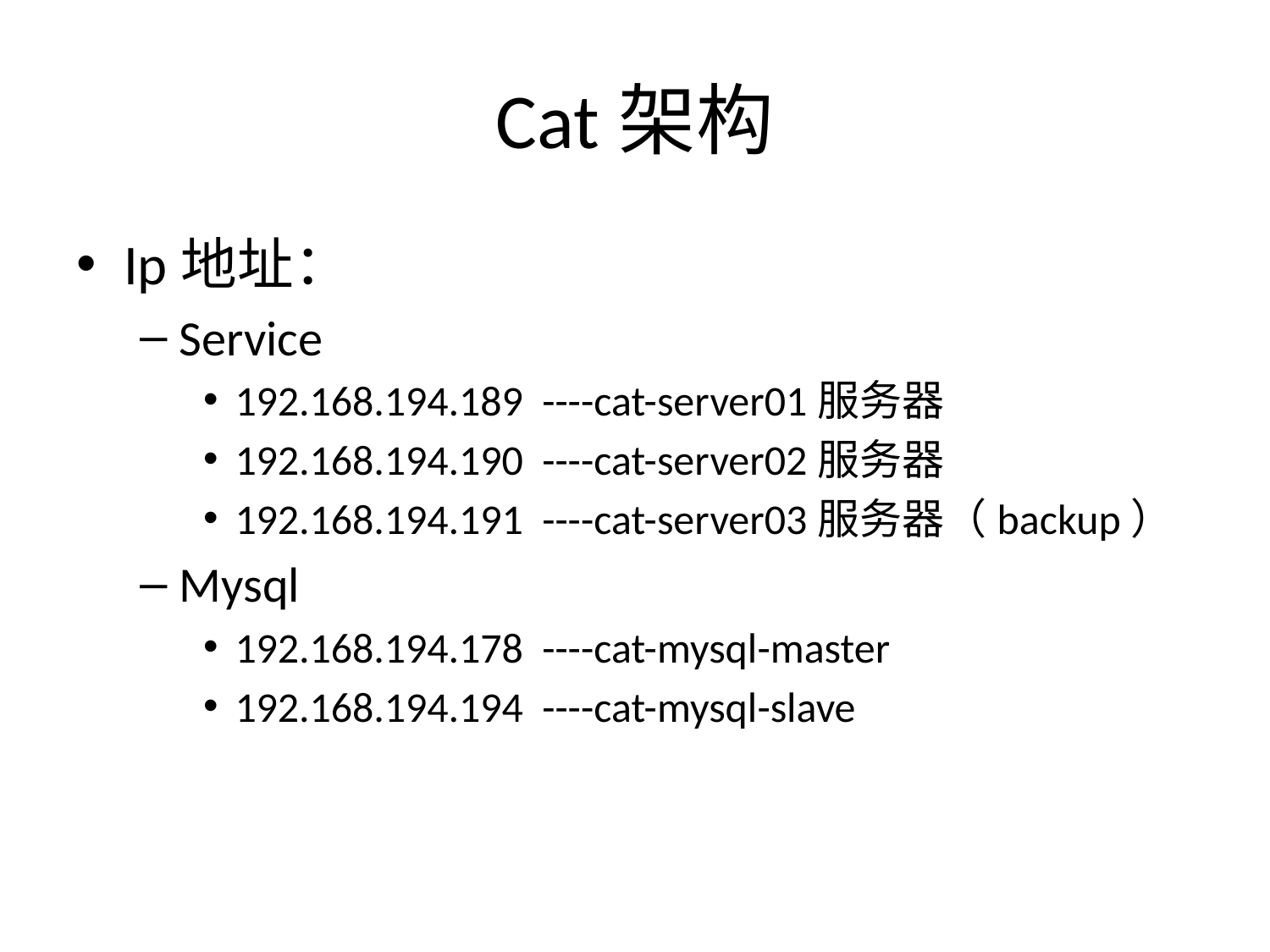

# Cat架构
Ip地址：
Service
192.168.194.189  ----cat-server01服务器
192.168.194.190  ----cat-server02服务器
192.168.194.191  ----cat-server03服务器（backup）
Mysql
192.168.194.178  ----cat-mysql-master
192.168.194.194  ----cat-mysql-slave